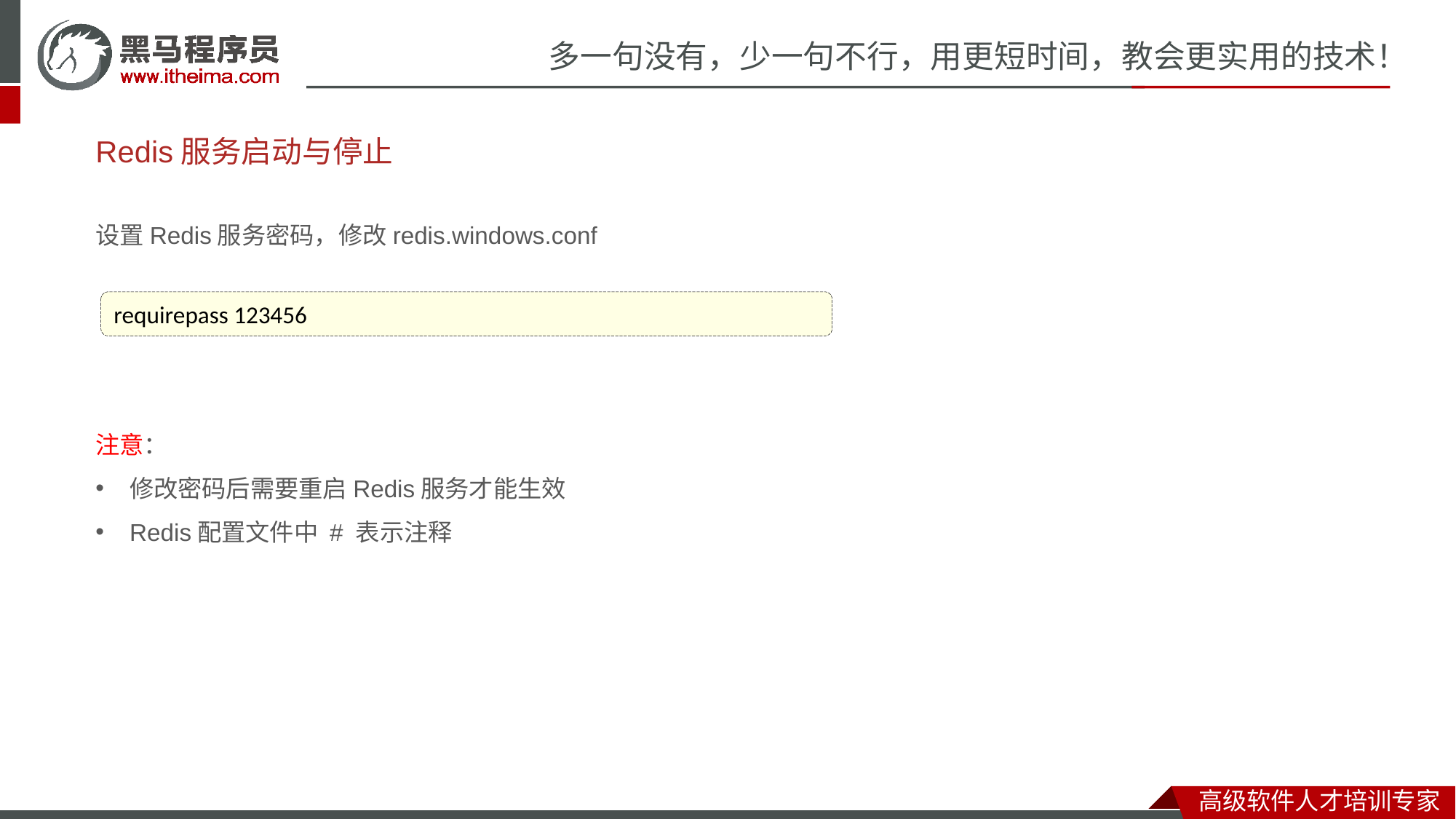

# Redis服务启动与停止
设置Redis服务密码，修改redis.windows.conf
requirepass 123456
注意：
修改密码后需要重启Redis服务才能生效
Redis配置文件中 # 表示注释